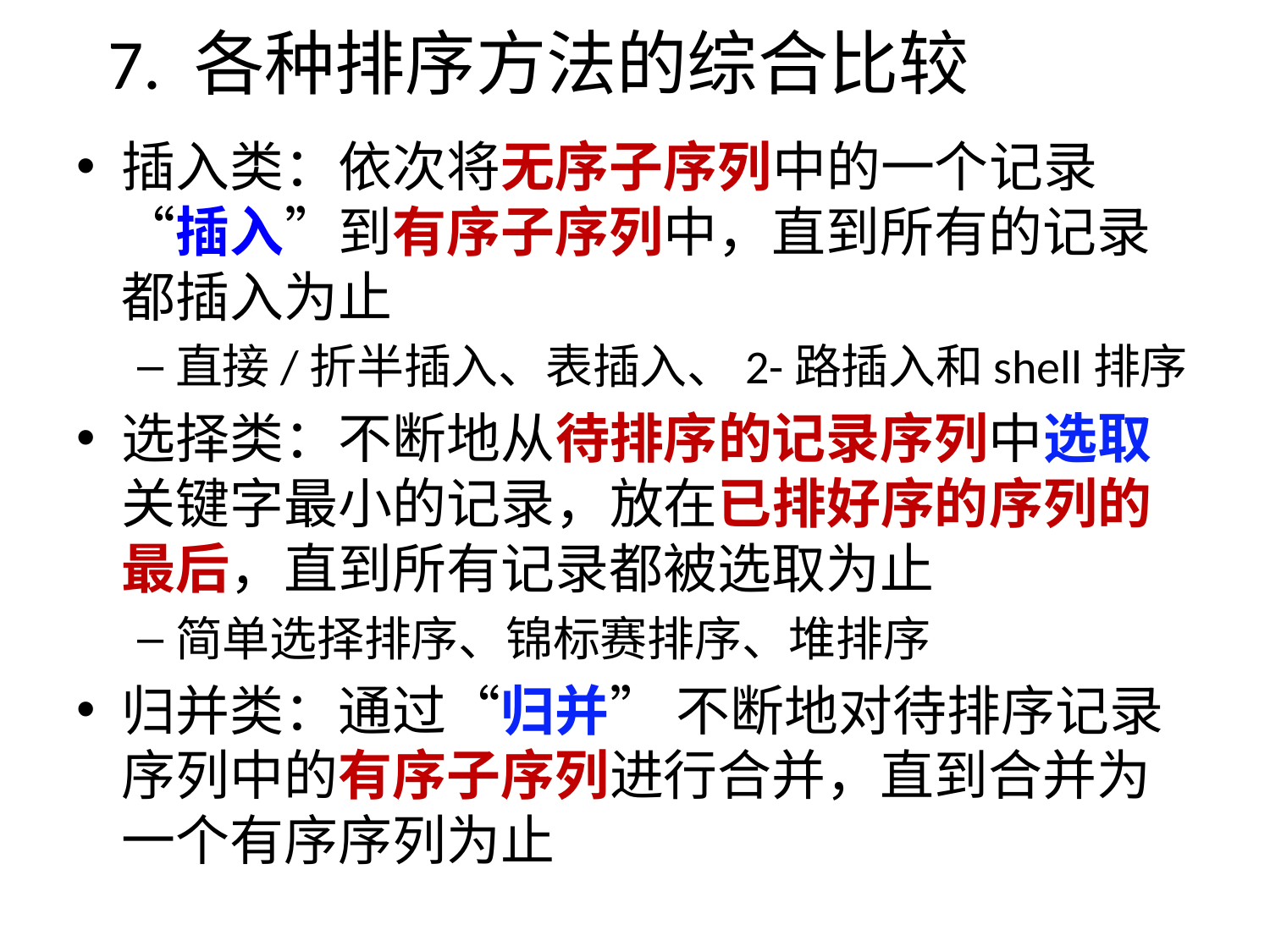

# 7. 各种排序方法的综合比较
插入类：依次将无序子序列中的一个记录“插入”到有序子序列中，直到所有的记录都插入为止
直接/折半插入、表插入、2-路插入和shell排序
选择类：不断地从待排序的记录序列中选取关键字最小的记录，放在已排好序的序列的最后，直到所有记录都被选取为止
简单选择排序、锦标赛排序、堆排序
归并类：通过“归并” 不断地对待排序记录序列中的有序子序列进行合并，直到合并为一个有序序列为止